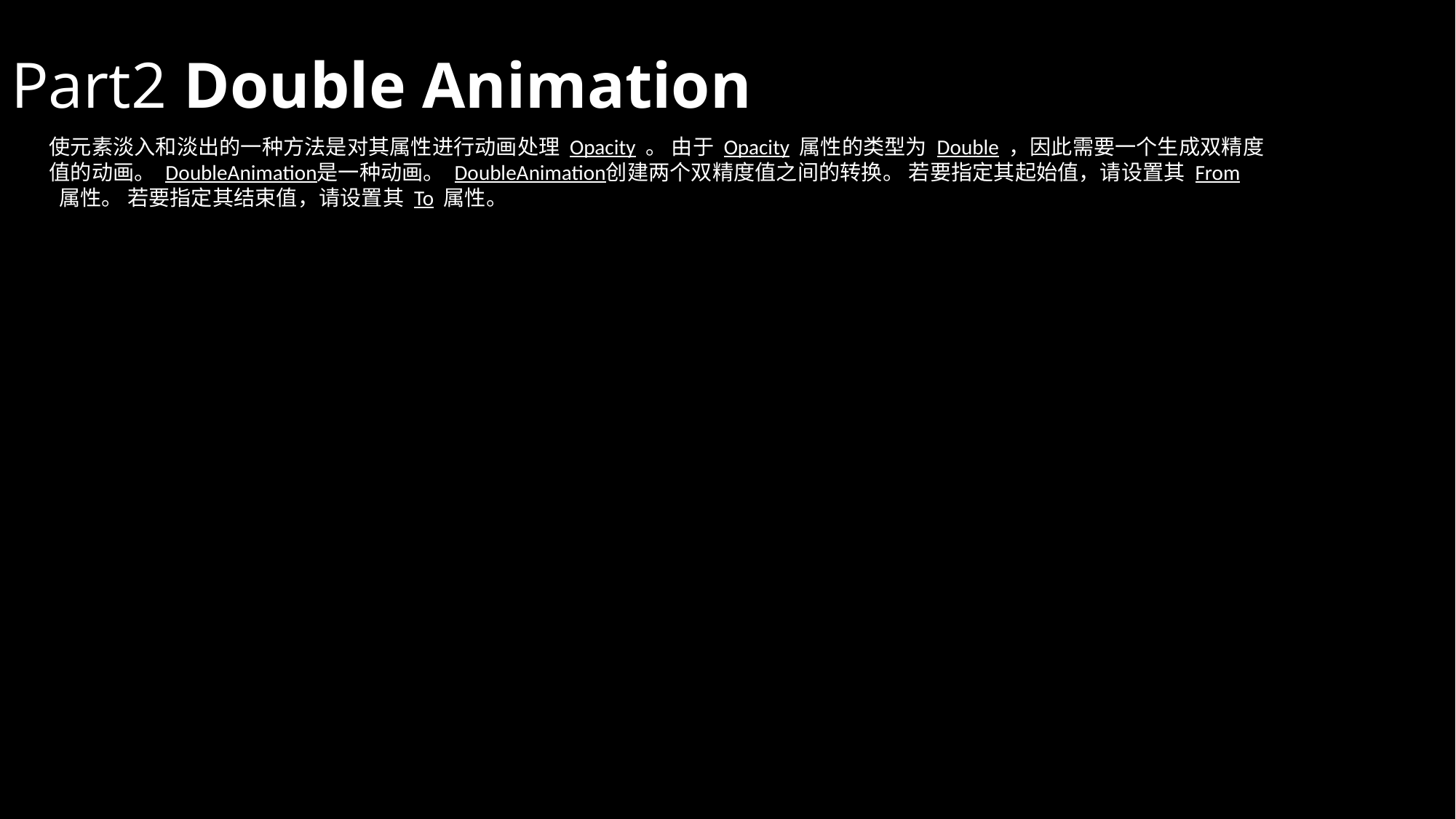

# Part2 Double Animation
使元素淡入和淡出的一种方法是对其属性进行动画处理 Opacity 。 由于 Opacity 属性的类型为 Double ，因此需要一个生成双精度值的动画。 DoubleAnimation是一种动画。 DoubleAnimation创建两个双精度值之间的转换。 若要指定其起始值，请设置其 From 属性。 若要指定其结束值，请设置其 To 属性。